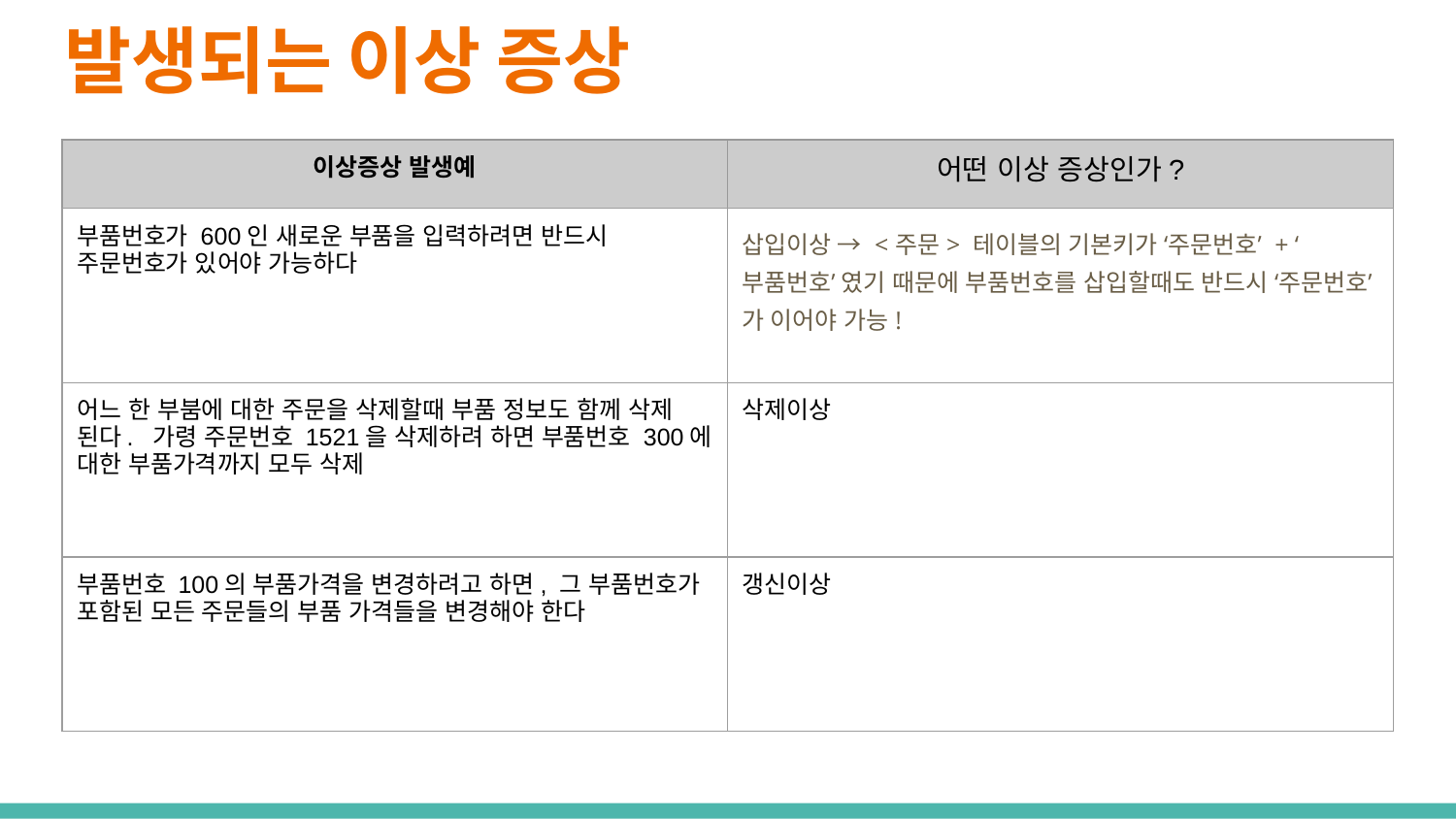

# 발생되는 이상 증상
| 이상증상 발생예 | 어떤 이상 증상인가? |
| --- | --- |
| 부품번호가 600인 새로운 부품을 입력하려면 반드시 주문번호가 있어야 가능하다 | 삽입이상 → <주문> 테이블의 기본키가 ‘주문번호’ + ‘부품번호’ 였기 때문에 부품번호를 삽입할때도 반드시 ‘주문번호’ 가 이어야 가능! |
| 어느 한 부붐에 대한 주문을 삭제할때 부품 정보도 함께 삭제 된다. 가령 주문번호 1521을 삭제하려 하면 부품번호 300에 대한 부품가격까지 모두 삭제 | 삭제이상 |
| 부품번호 100의 부품가격을 변경하려고 하면, 그 부품번호가 포함된 모든 주문들의 부품 가격들을 변경해야 한다 | 갱신이상 |